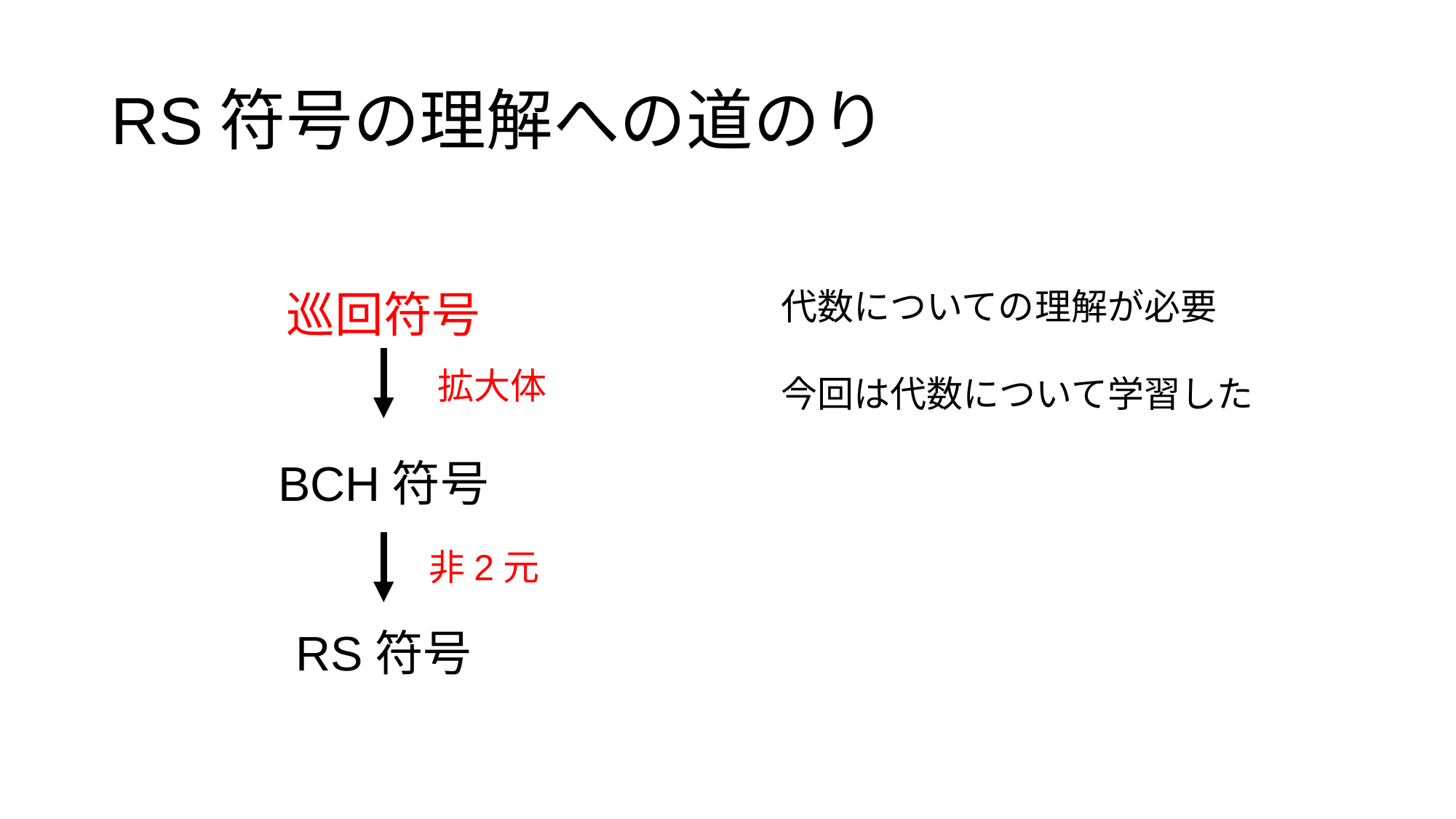

# RS符号の理解への道のり
巡回符号
代数についての理解が必要

今回は代数について学習した
拡大体
BCH符号
非2元
RS符号